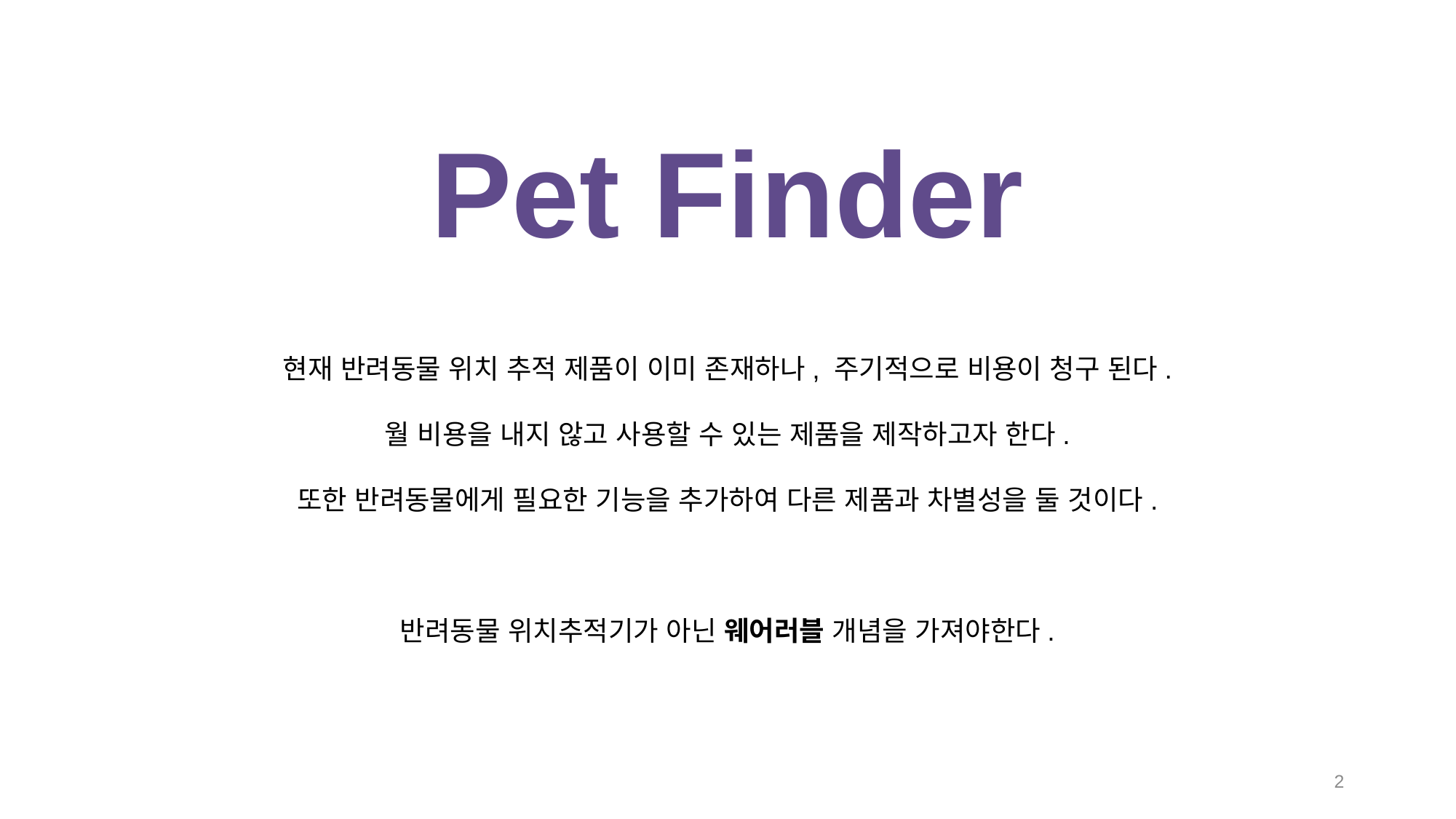

Pet Finder
현재 반려동물 위치 추적 제품이 이미 존재하나, 주기적으로 비용이 청구 된다.
월 비용을 내지 않고 사용할 수 있는 제품을 제작하고자 한다.
또한 반려동물에게 필요한 기능을 추가하여 다른 제품과 차별성을 둘 것이다.

반려동물 위치추적기가 아닌 웨어러블 개념을 가져야한다.
2